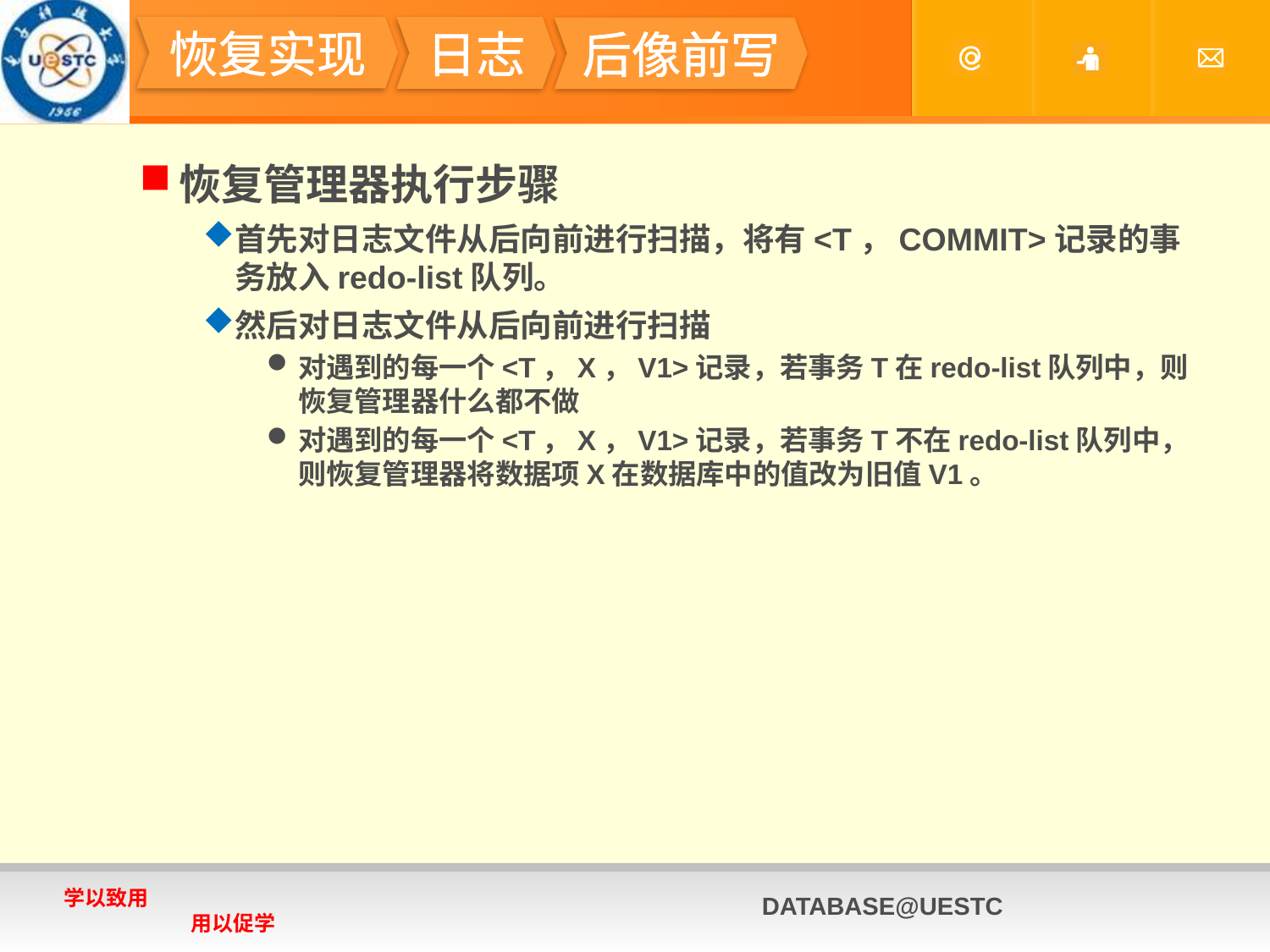

#
恢复实现
日志
后像前写
恢复管理器执行步骤
首先对日志文件从后向前进行扫描，将有<T，COMMIT>记录的事务放入redo-list队列。
然后对日志文件从后向前进行扫描
对遇到的每一个<T，X，V1>记录，若事务T在redo-list队列中，则恢复管理器什么都不做
对遇到的每一个<T，X，V1>记录，若事务T不在redo-list队列中，则恢复管理器将数据项X在数据库中的值改为旧值V1。